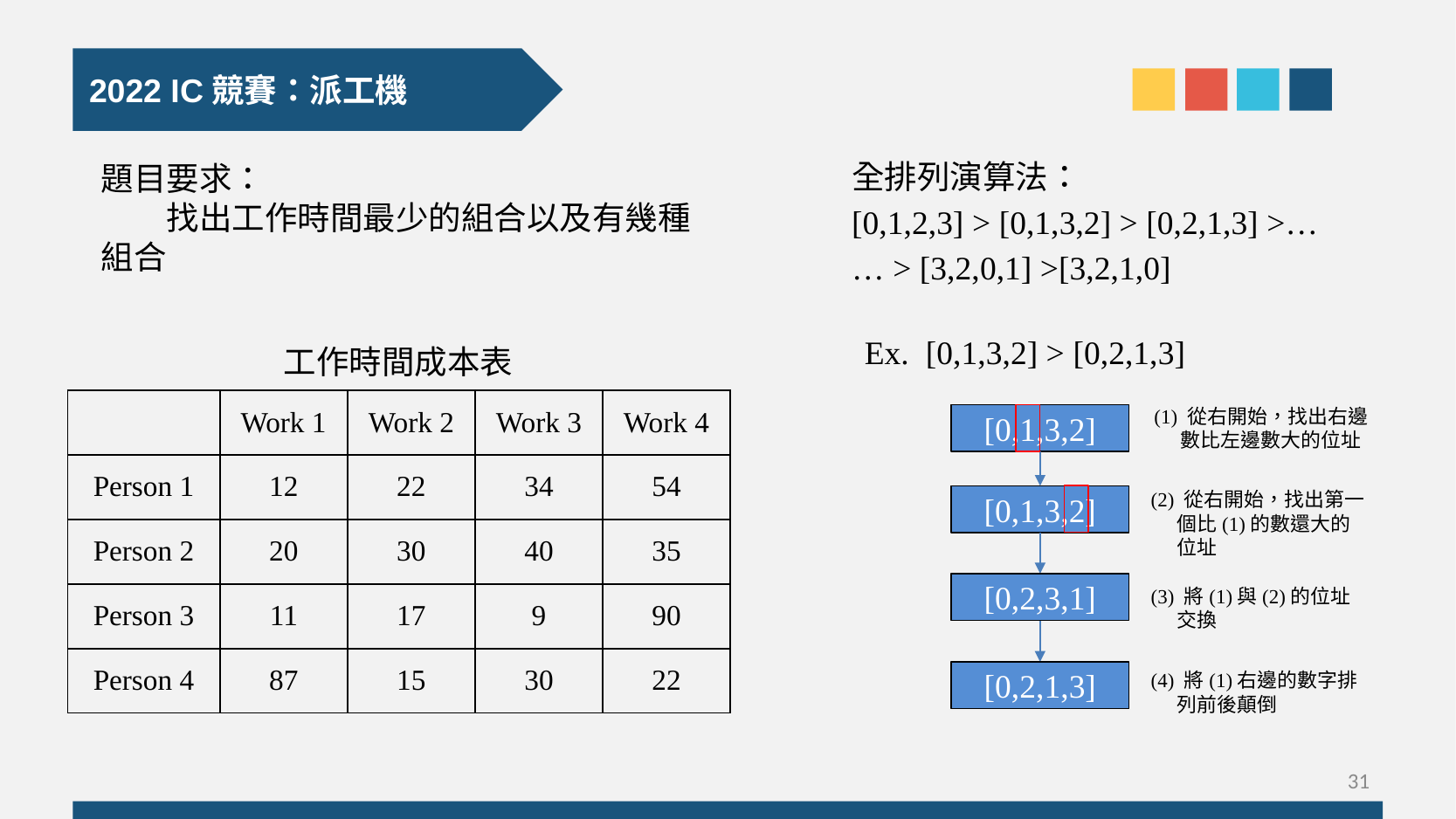

2022 IC競賽：派工機

全排列演算法：
[0,1,2,3] > [0,1,3,2] > [0,2,1,3] >…
… > [3,2,0,1] >[3,2,1,0]
題目要求：
　　找出工作時間最少的組合以及有幾種組合
Ex.  [0,1,3,2] > [0,2,1,3]
工作時間成本表
|  | Work 1 | Work 2 | Work 3 | Work 4 |
| --- | --- | --- | --- | --- |
| Person 1 | 12 | 22 | 34 | 54 |
| Person 2 | 20 | 30 | 40 | 35 |
| Person 3 | 11 | 17 | 9 | 90 |
| Person 4 | 87 | 15 | 30 | 22 |
(1) 從右開始，找出右邊數比左邊數大的位址
[0,1,3,2]

(2) 從右開始，找出第一個比(1)的數還大的位址

[0,1,3,2]
[0,2,3,1]
(3) 將(1)與(2)的位址交換
(4) 將(1)右邊的數字排列前後顛倒
[0,2,1,3]
31